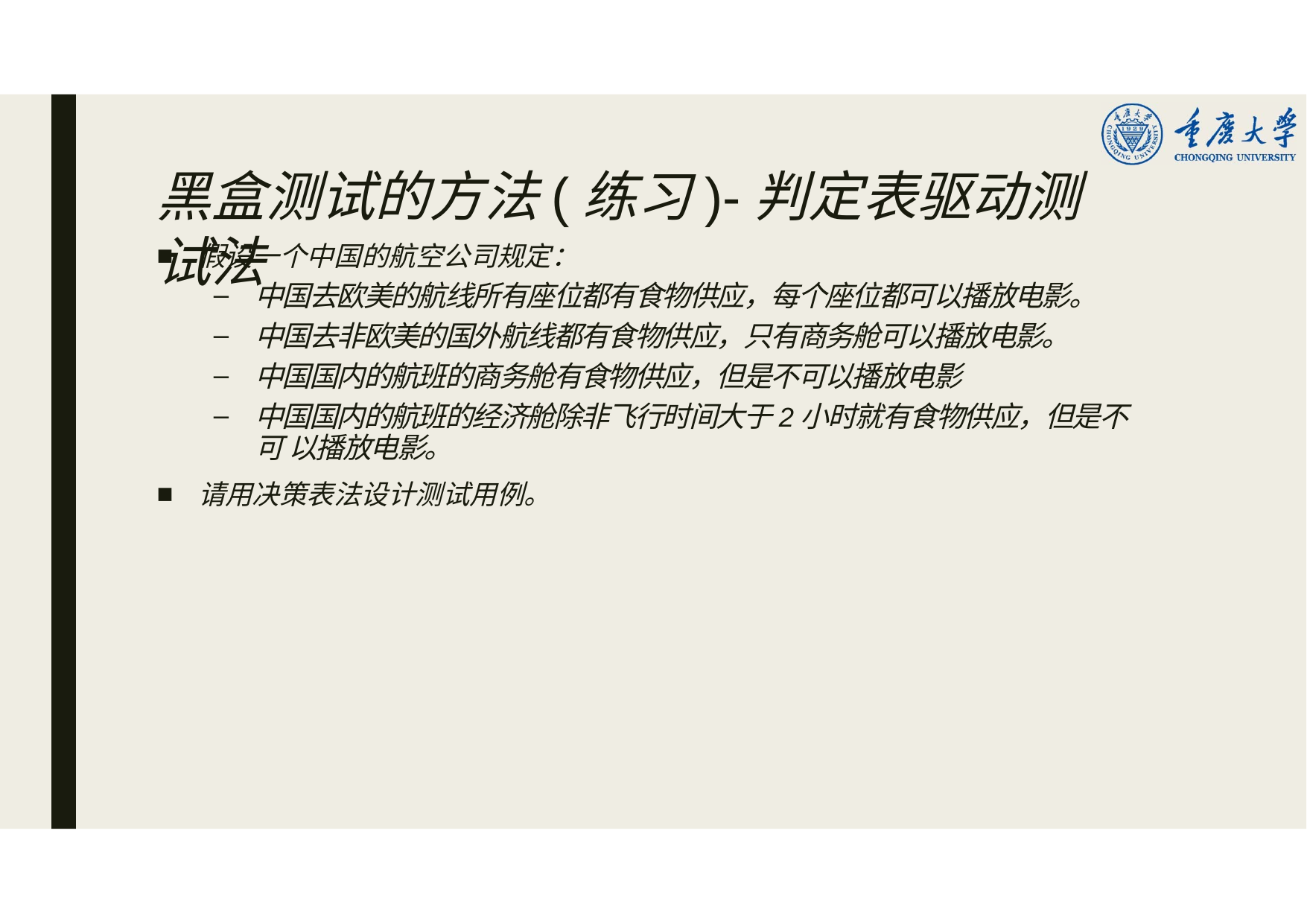

# 黑盒测试的方法(练习)-判定表驱动测试法
假设一个中国的航空公司规定：
中国去欧美的航线所有座位都有食物供应，每个座位都可以播放电影。
中国去非欧美的国外航线都有食物供应，只有商务舱可以播放电影。
中国国内的航班的商务舱有食物供应，但是不可以播放电影
中国国内的航班的经济舱除非飞行时间大于2小时就有食物供应，但是不可 以播放电影。
请用决策表法设计测试用例。